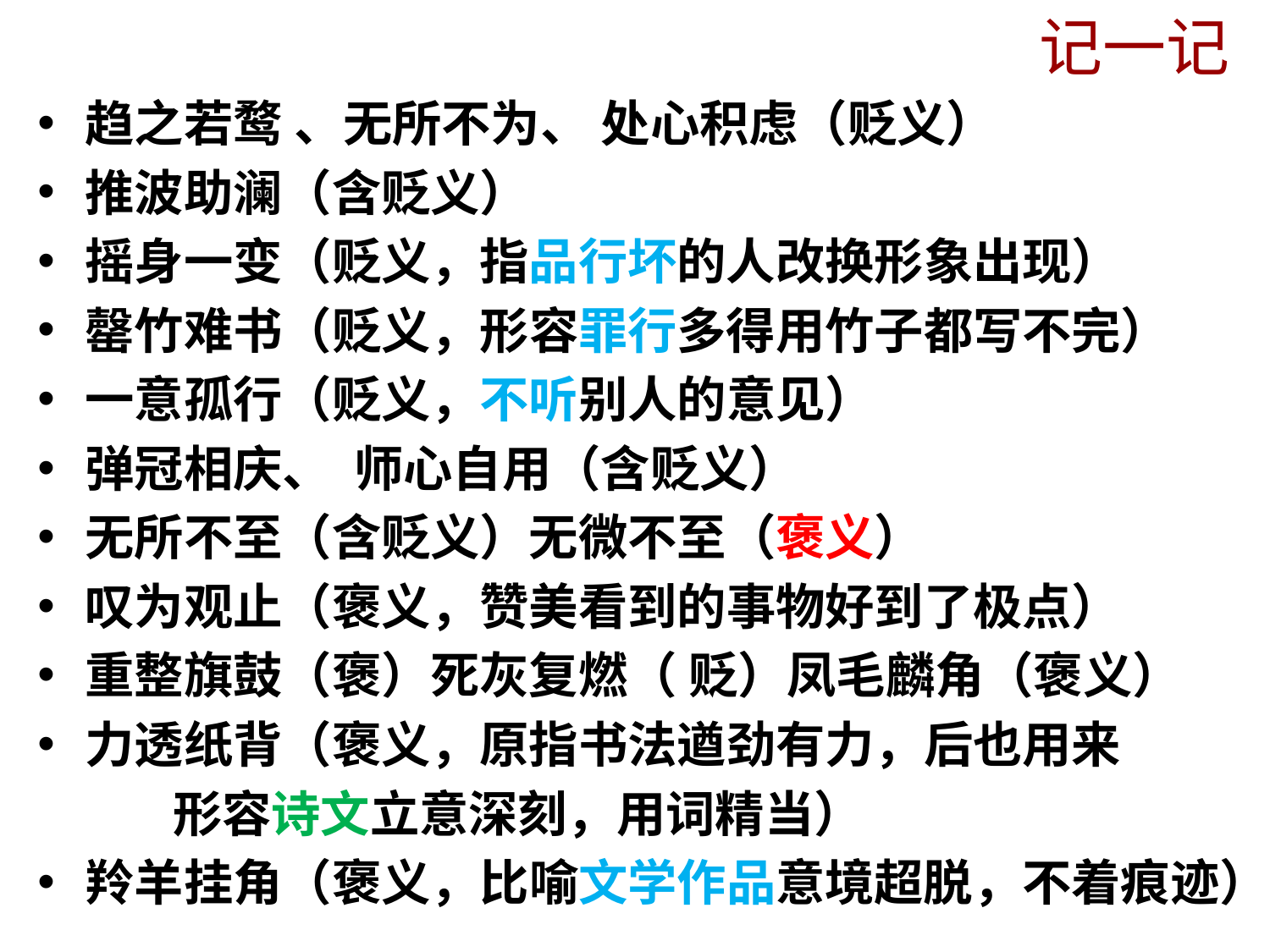

# 记一记
趋之若鹜 、无所不为、 处心积虑（贬义）
推波助澜（含贬义）
摇身一变（贬义，指品行坏的人改换形象出现）
罄竹难书（贬义，形容罪行多得用竹子都写不完）
一意孤行（贬义，不听别人的意见）
弹冠相庆、  师心自用（含贬义）
无所不至（含贬义）无微不至（褒义）
叹为观止（褒义，赞美看到的事物好到了极点）
重整旗鼓（褒）死灰复燃（ 贬）凤毛麟角（褒义）
力透纸背（褒义，原指书法遒劲有力，后也用来
           形容诗文立意深刻，用词精当）
羚羊挂角（褒义，比喻文学作品意境超脱，不着痕迹）